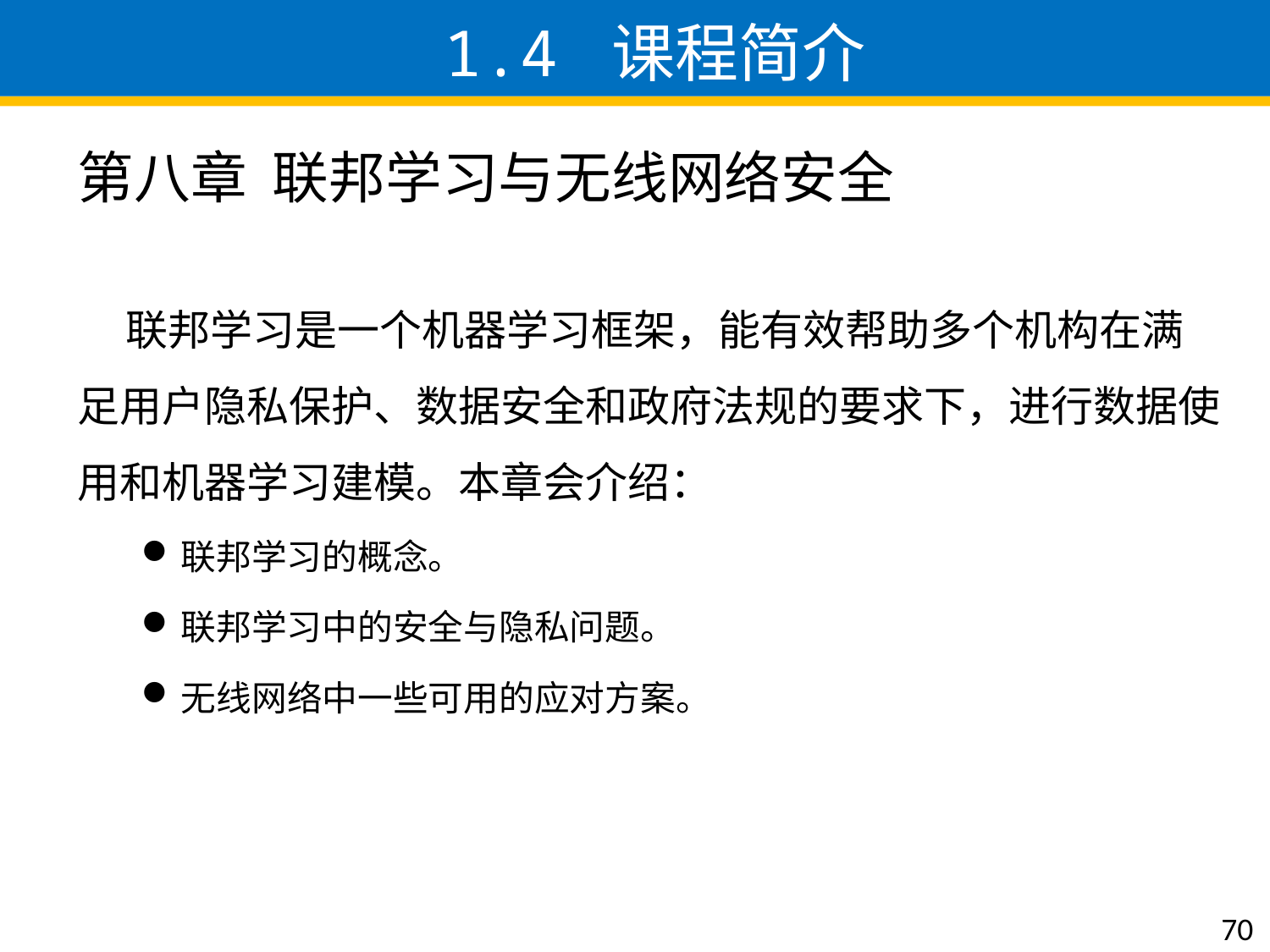

# 1.4 课程简介
第八章  联邦学习与无线网络安全

    联邦学习是一个机器学习框架，能有效帮助多个机构在满足用户隐私保护、数据安全和政府法规的要求下，进行数据使用和机器学习建模。本章会介绍：
联邦学习的概念。
联邦学习中的安全与隐私问题。
无线网络中一些可用的应对方案。

70